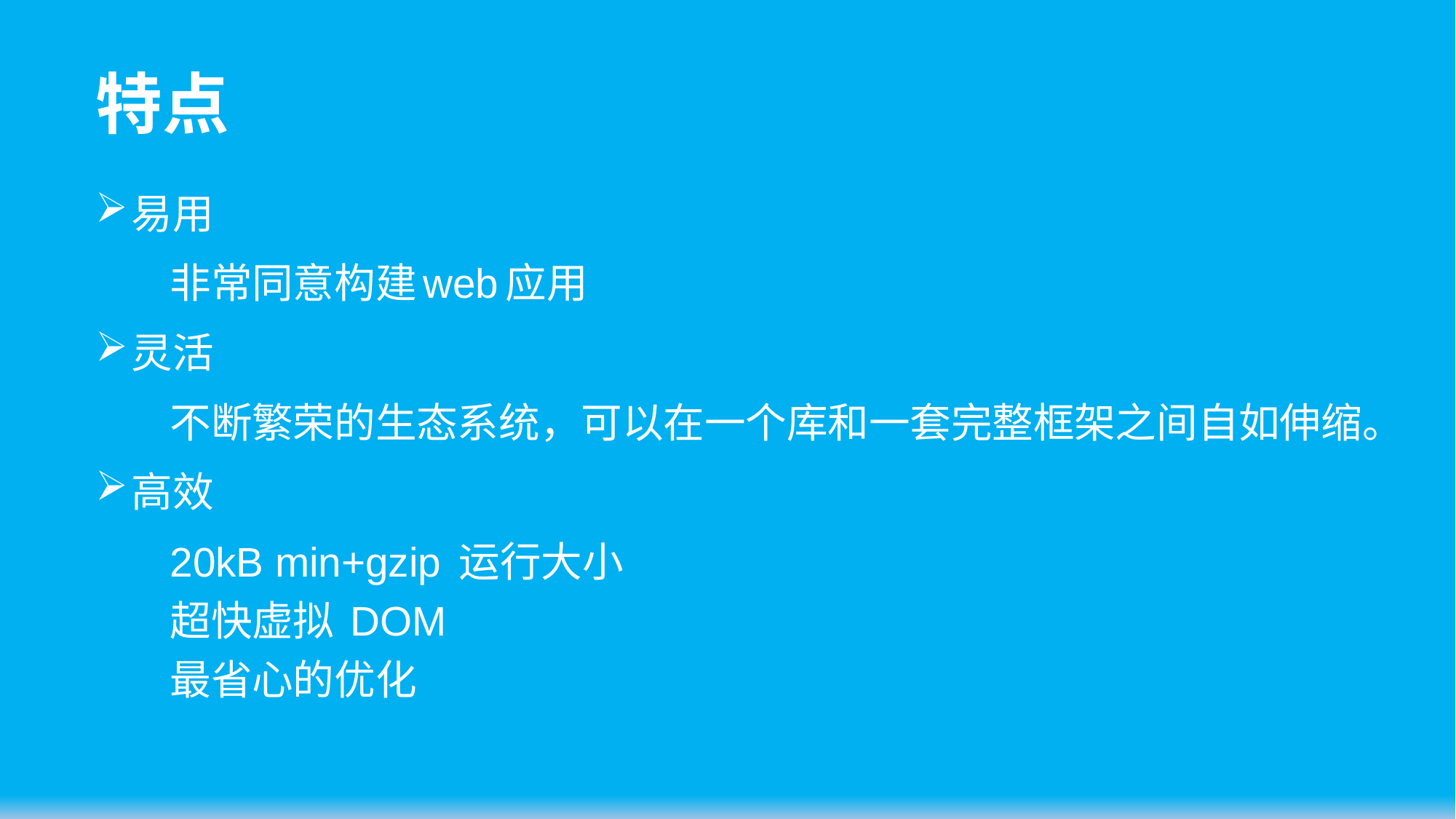

# 特点
易用
	非常同意构建web应用
灵活
	不断繁荣的生态系统，可以在一个库和一套完整框架之间自如伸缩。
高效
	20kB min+gzip 运行大小
	超快虚拟 DOM 
	最省心的优化